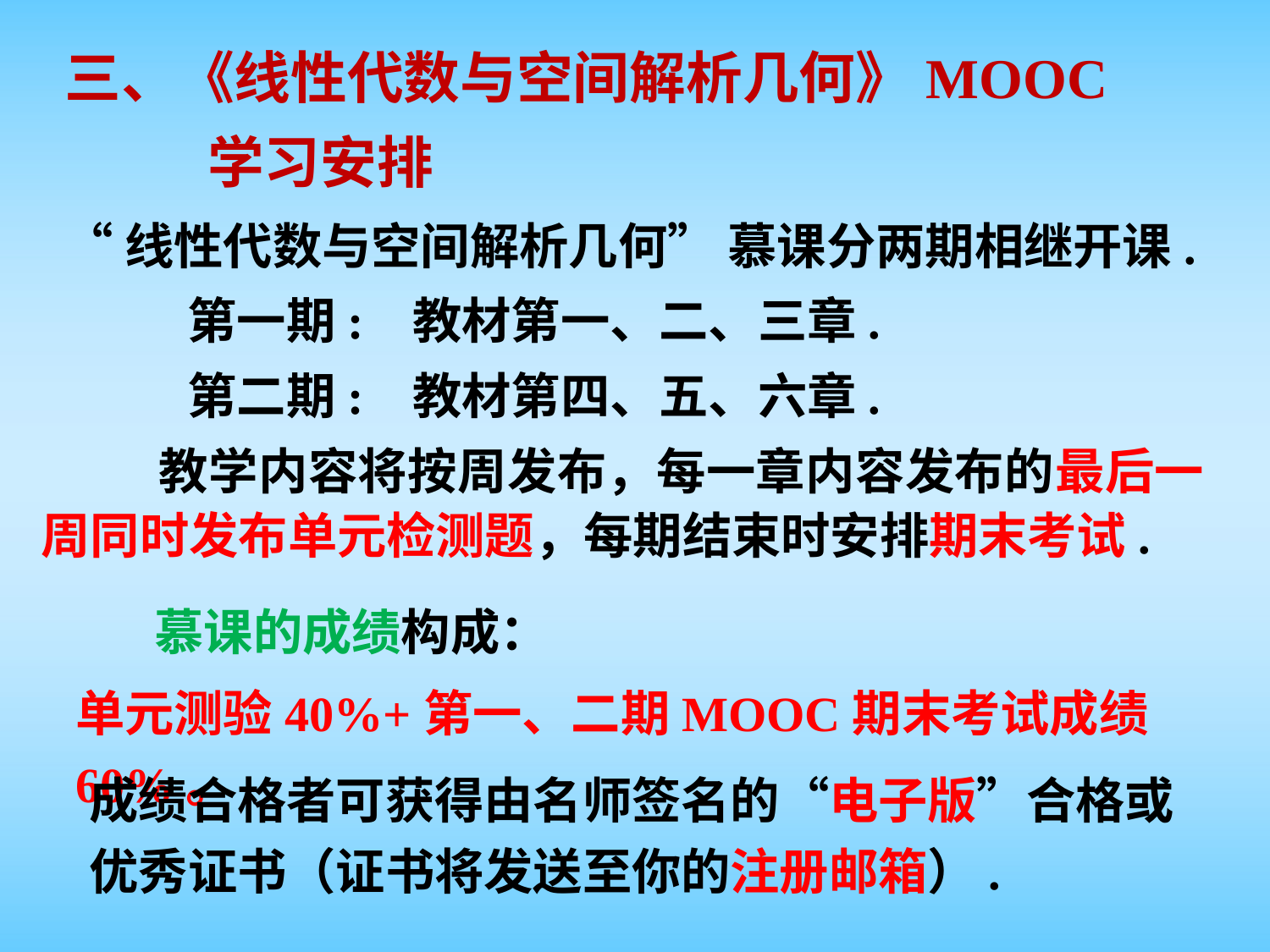

三、《线性代数与空间解析几何》MOOC
          学习安排
  “线性代数与空间解析几何” 慕课分两期相继开课.
            第一期:   教材第一、二、三章.
            第二期:   教材第四、五、六章.
         教学内容将按周发布，每一章内容发布的最后一周同时发布单元检测题，每期结束时安排期末考试.
      慕课的成绩构成：
单元测验40%+第一、二期MOOC期末考试成绩60%。
成绩合格者可获得由名师签名的“电子版”合格或优秀证书（证书将发送至你的注册邮箱）.